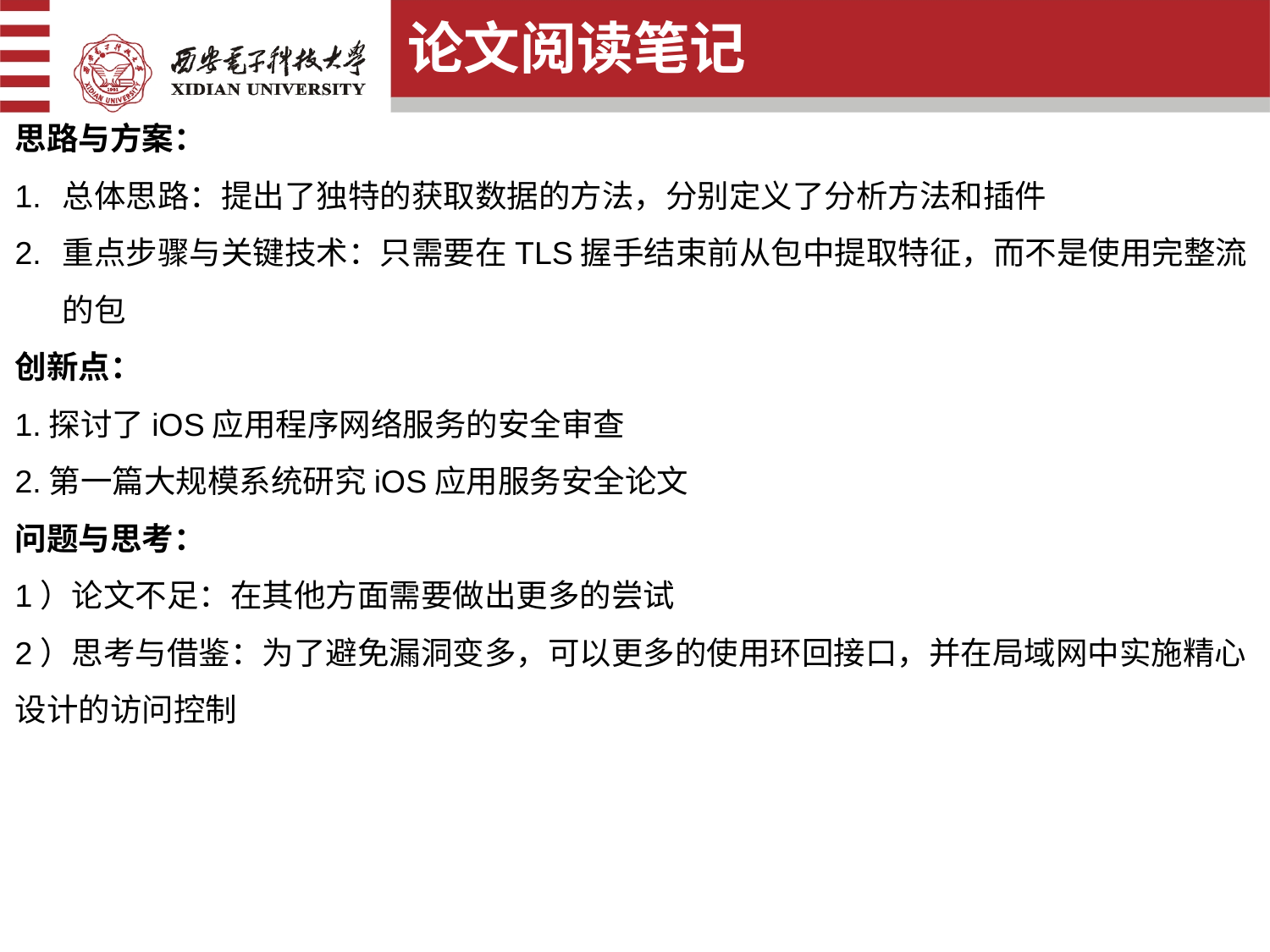

论文阅读笔记
思路与方案：
总体思路：提出了独特的获取数据的方法，分别定义了分析方法和插件
重点步骤与关键技术：只需要在TLS握手结束前从包中提取特征，而不是使用完整流的包
创新点：
1.探讨了iOS应用程序网络服务的安全审查
2.第一篇大规模系统研究iOS应用服务安全论文
问题与思考：
1）论文不足：在其他方面需要做出更多的尝试
2）思考与借鉴：为了避免漏洞变多，可以更多的使用环回接口，并在局域网中实施精心设计的访问控制